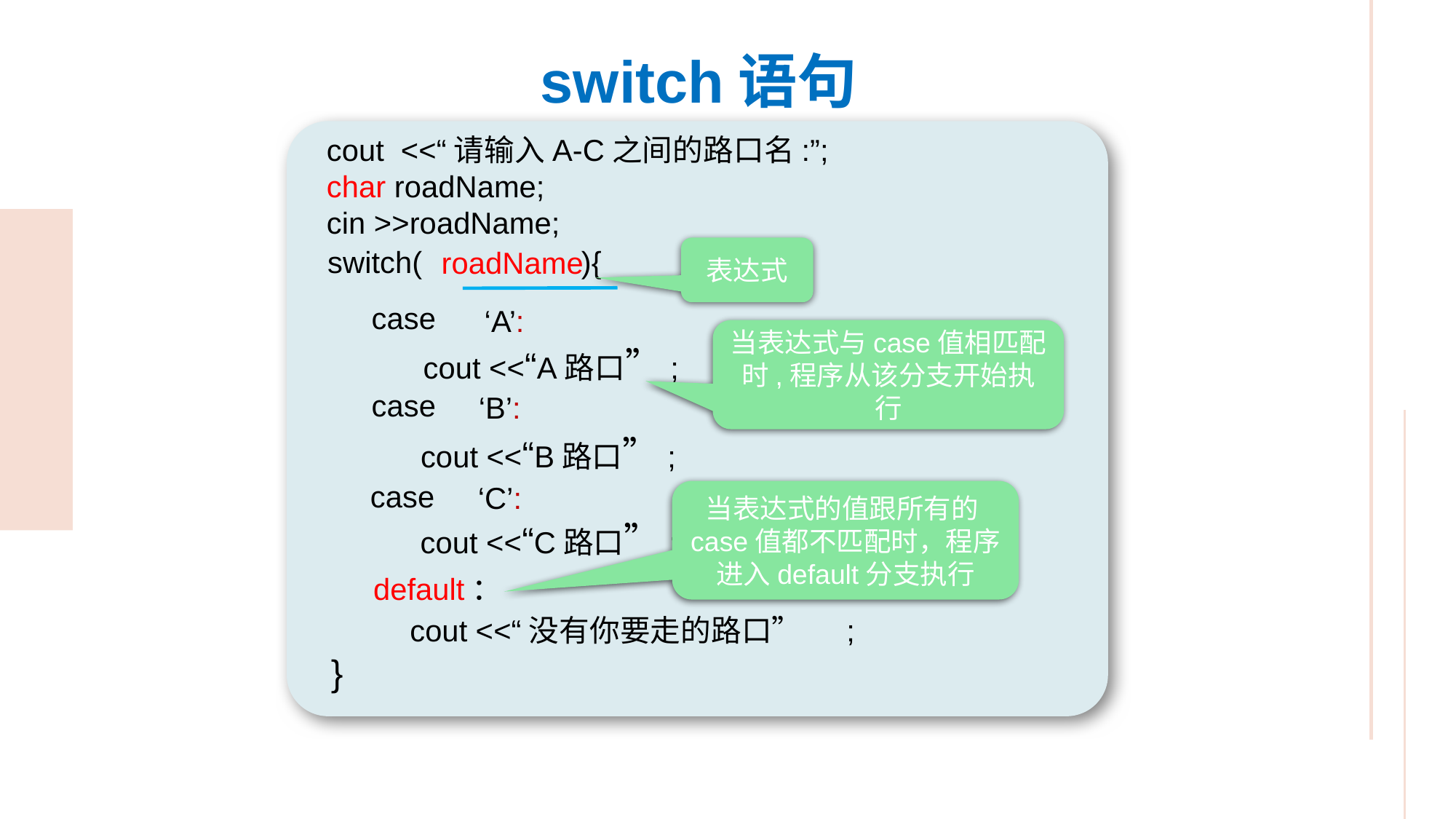

switch语句

cout  <<“请输入A-C之间的路口名:”;
char roadName;
cin >>roadName;

switch(                   ){
表达式
roadName
case
‘A’:
当表达式与case值相匹配时,程序从该分支开始执行
cout <<“A路口”;
case
‘B’:
cout <<“B路口”;
case
‘C’:
当表达式的值跟所有的case值都不匹配时，程序进入default分支执行
cout <<“C路口”;
default：
cout <<“没有你要走的路口”	;
}